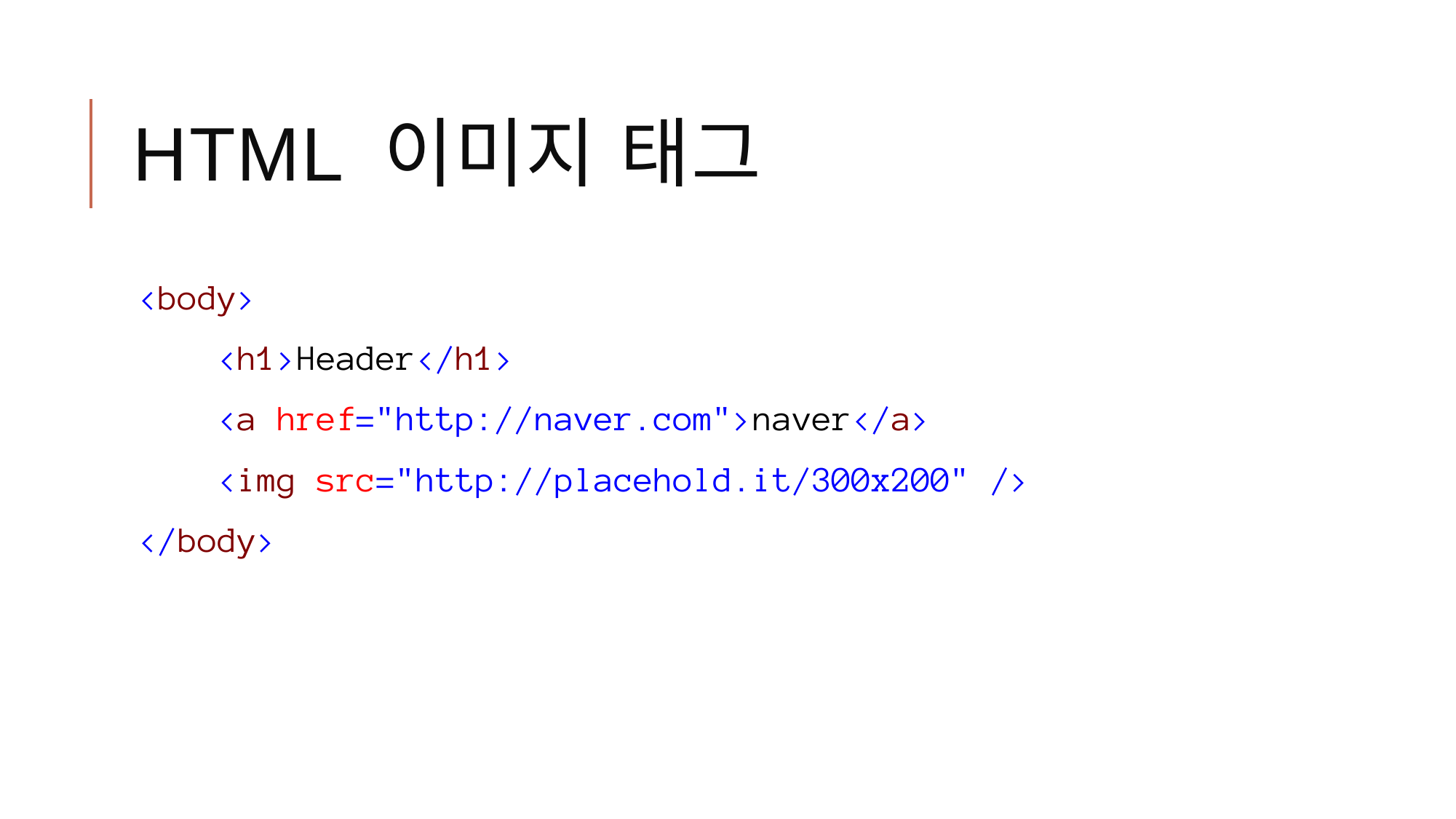

# HTML 이미지 태그
<body>
    <h1>Header</h1>
    <a href="http://naver.com">naver</a>
    <img src="http://placehold.it/300x200" />
</body>